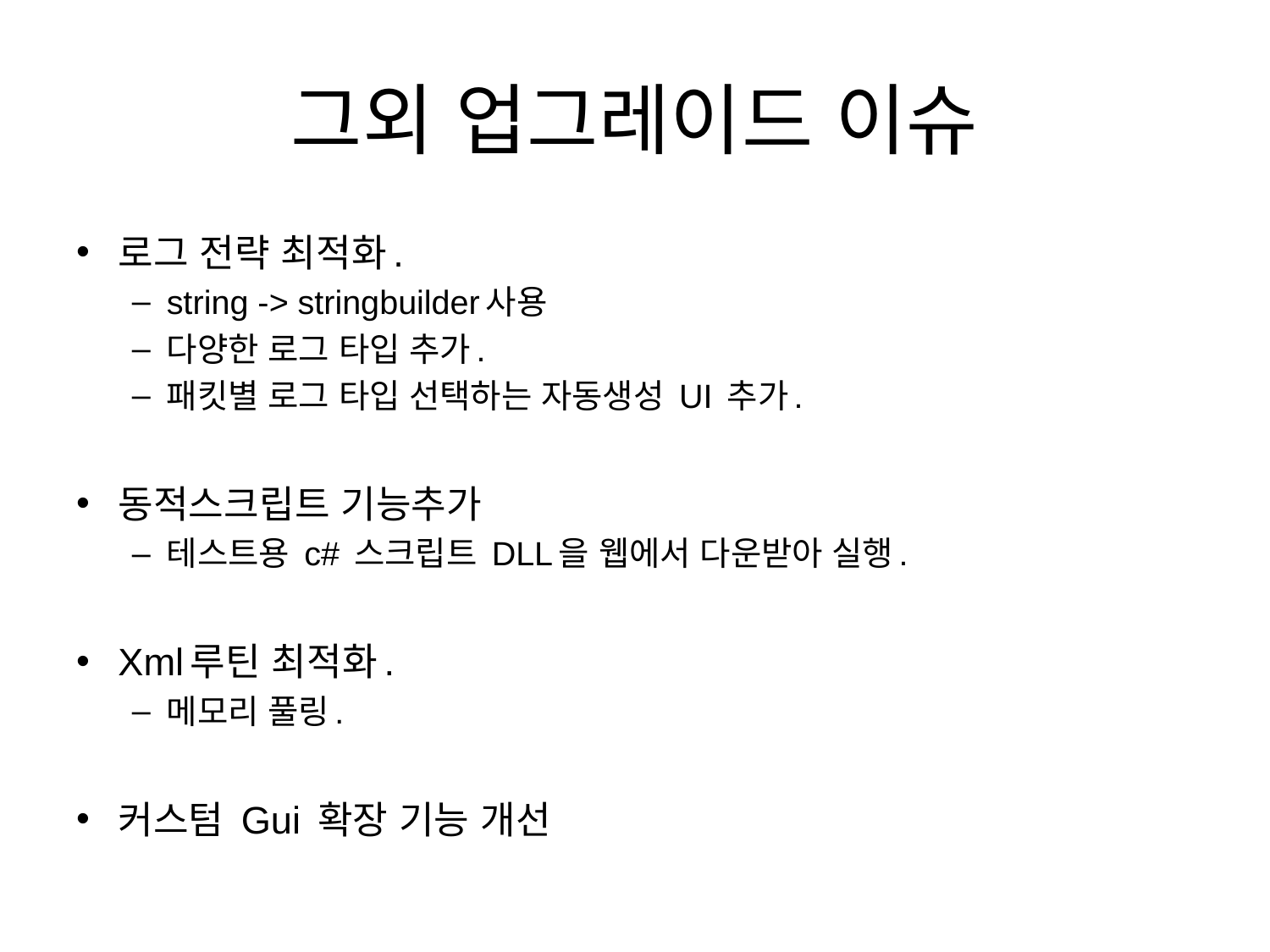

# 그외 업그레이드 이슈
로그 전략 최적화.
string -> stringbuilder사용
다양한 로그 타입 추가.
패킷별 로그 타입 선택하는 자동생성 UI 추가.

동적스크립트 기능추가
테스트용 c# 스크립트 DLL을 웹에서 다운받아 실행.

Xml루틴 최적화.
메모리 풀링.

커스텀 Gui 확장 기능 개선